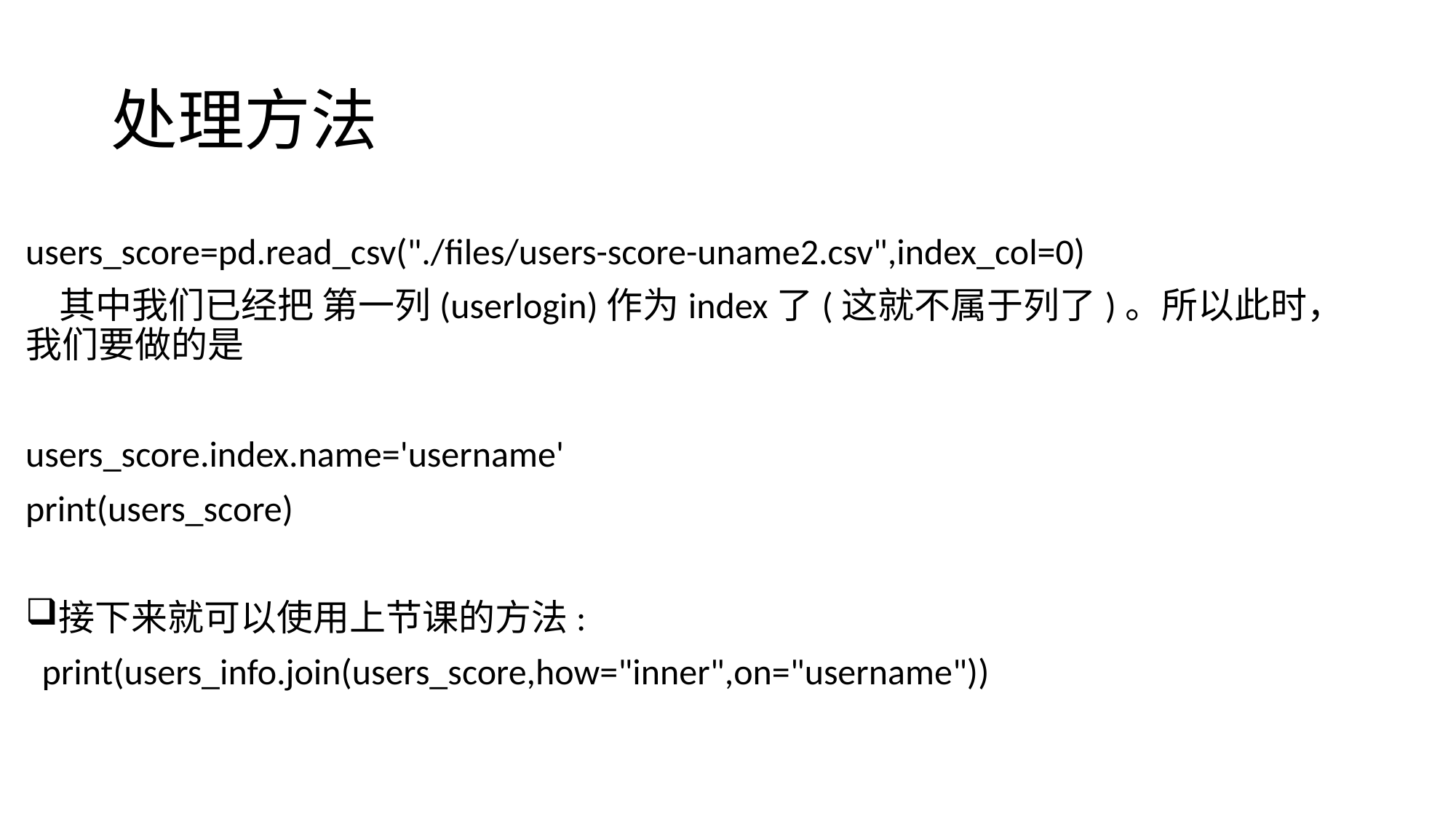

# 处理方法

users_score=pd.read_csv("./files/users-score-uname2.csv",index_col=0)
   其中我们已经把 第一列(userlogin)作为index了(这就不属于列了)。所以此时，我们要做的是

users_score.index.name='username'
print(users_score)

接下来就可以使用上节课的方法:
  print(users_info.join(users_score,how="inner",on="username"))